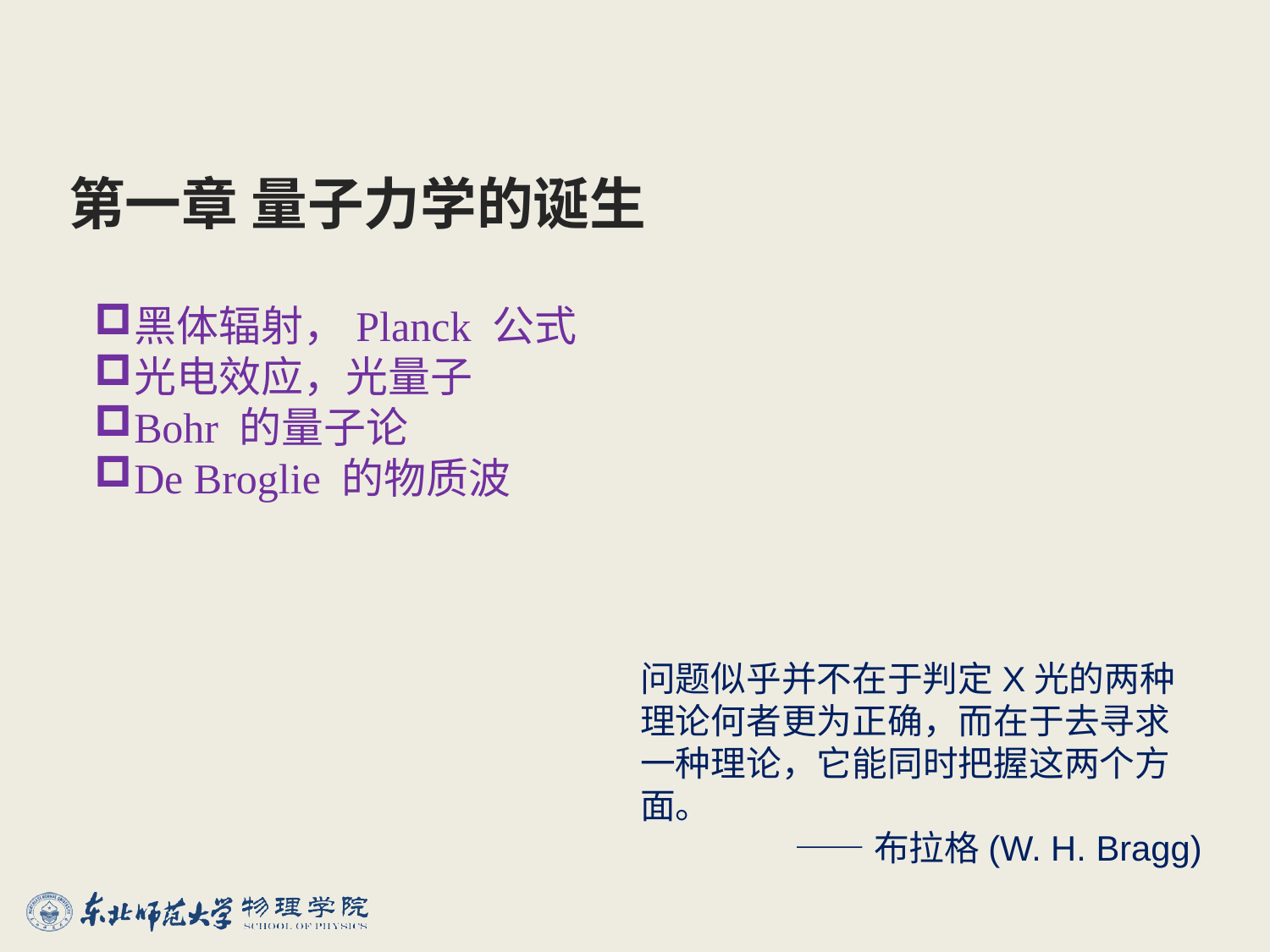

# 第一章 量子力学的诞生
黑体辐射，Planck 公式
光电效应，光量子
Bohr 的量子论
De Broglie 的物质波
问题似乎并不在于判定X光的两种理论何者更为正确，而在于去寻求一种理论，它能同时把握这两个方面。
——布拉格(W. H. Bragg)